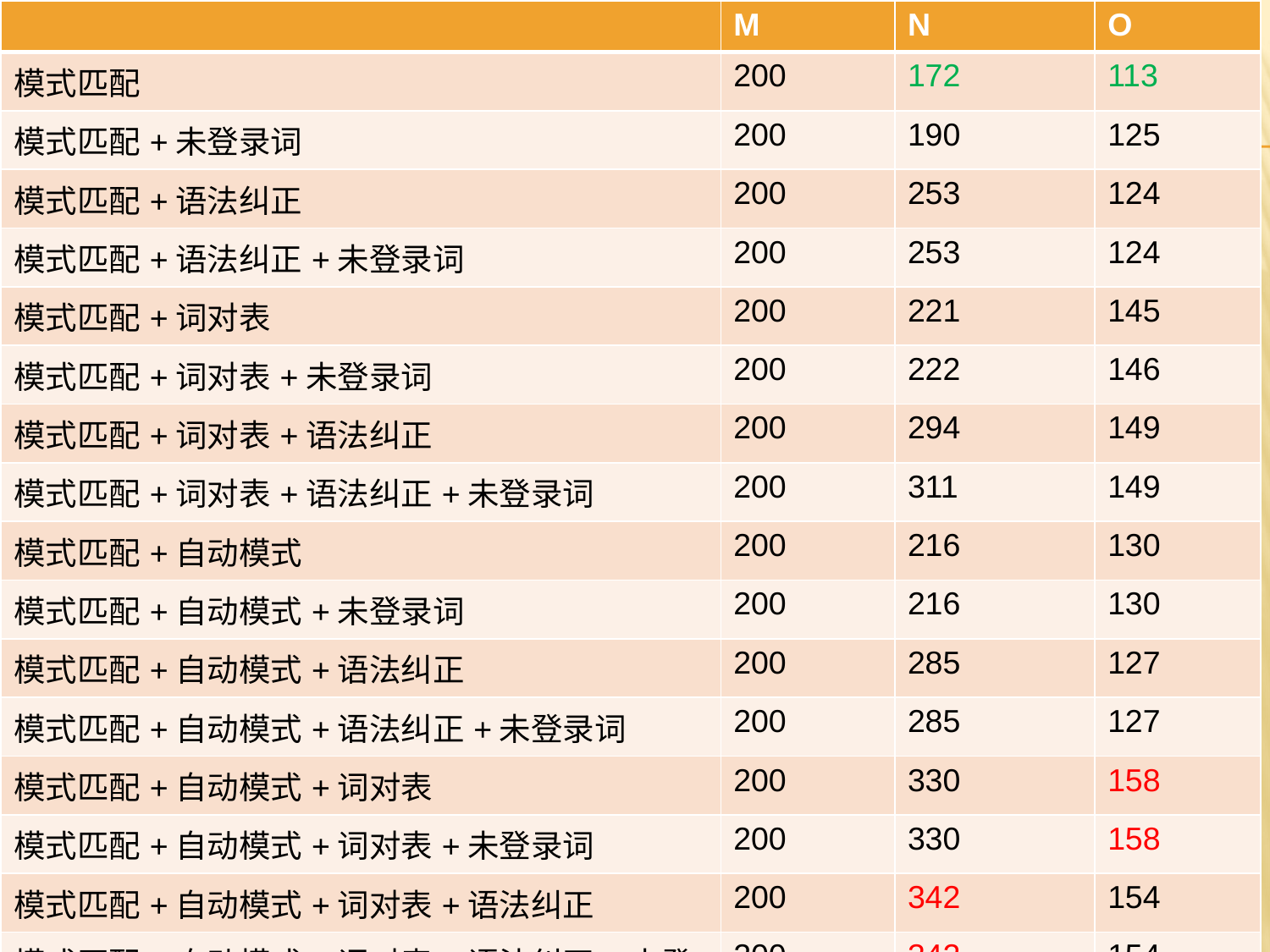

|  | M | N | O |
| --- | --- | --- | --- |
| 模式匹配 | 200 | 172 | 113 |
| 模式匹配+未登录词 | 200 | 190 | 125 |
| 模式匹配+语法纠正 | 200 | 253 | 124 |
| 模式匹配+语法纠正+未登录词 | 200 | 253 | 124 |
| 模式匹配+词对表 | 200 | 221 | 145 |
| 模式匹配+词对表+未登录词 | 200 | 222 | 146 |
| 模式匹配+词对表+语法纠正 | 200 | 294 | 149 |
| 模式匹配+词对表+语法纠正+未登录词 | 200 | 311 | 149 |
| 模式匹配+自动模式 | 200 | 216 | 130 |
| 模式匹配+自动模式+未登录词 | 200 | 216 | 130 |
| 模式匹配+自动模式+语法纠正 | 200 | 285 | 127 |
| 模式匹配+自动模式+语法纠正+未登录词 | 200 | 285 | 127 |
| 模式匹配+自动模式+词对表 | 200 | 330 | 158 |
| 模式匹配+自动模式+词对表+未登录词 | 200 | 330 | 158 |
| 模式匹配+自动模式+词对表+语法纠正 | 200 | 342 | 154 |
| 模式匹配+自动模式+词对表+语法纠正+未登录词 | 200 | 342 | 154 |